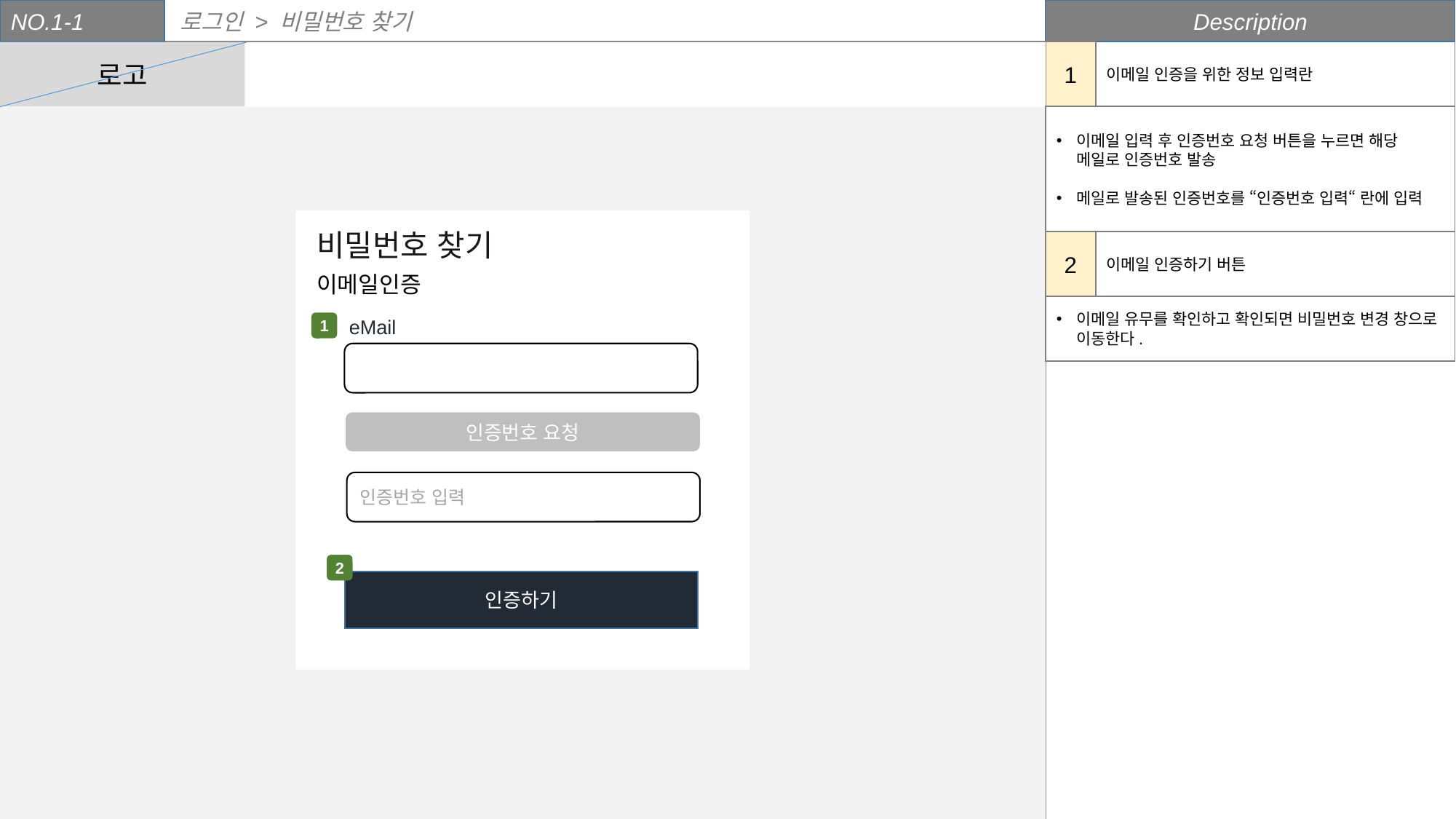

NO.1-1
Description
로그인 > 비밀번호 찾기
완
1
이메일 인증을 위한 정보 입력란

로고
이메일 입력 후 인증번호 요청 버튼을 누르면 해당 메일로 인증번호 발송

메일로 발송된 인증번호를 “인증번호 입력“ 란에 입력

완
비밀번호 찾기
이메일인증

2
이메일 인증하기 버튼
이메일 유무를 확인하고 확인되면 비밀번호 변경 창으로 이동한다.
eMail
1

인증번호 요청
인증번호 입력
2
인증하기